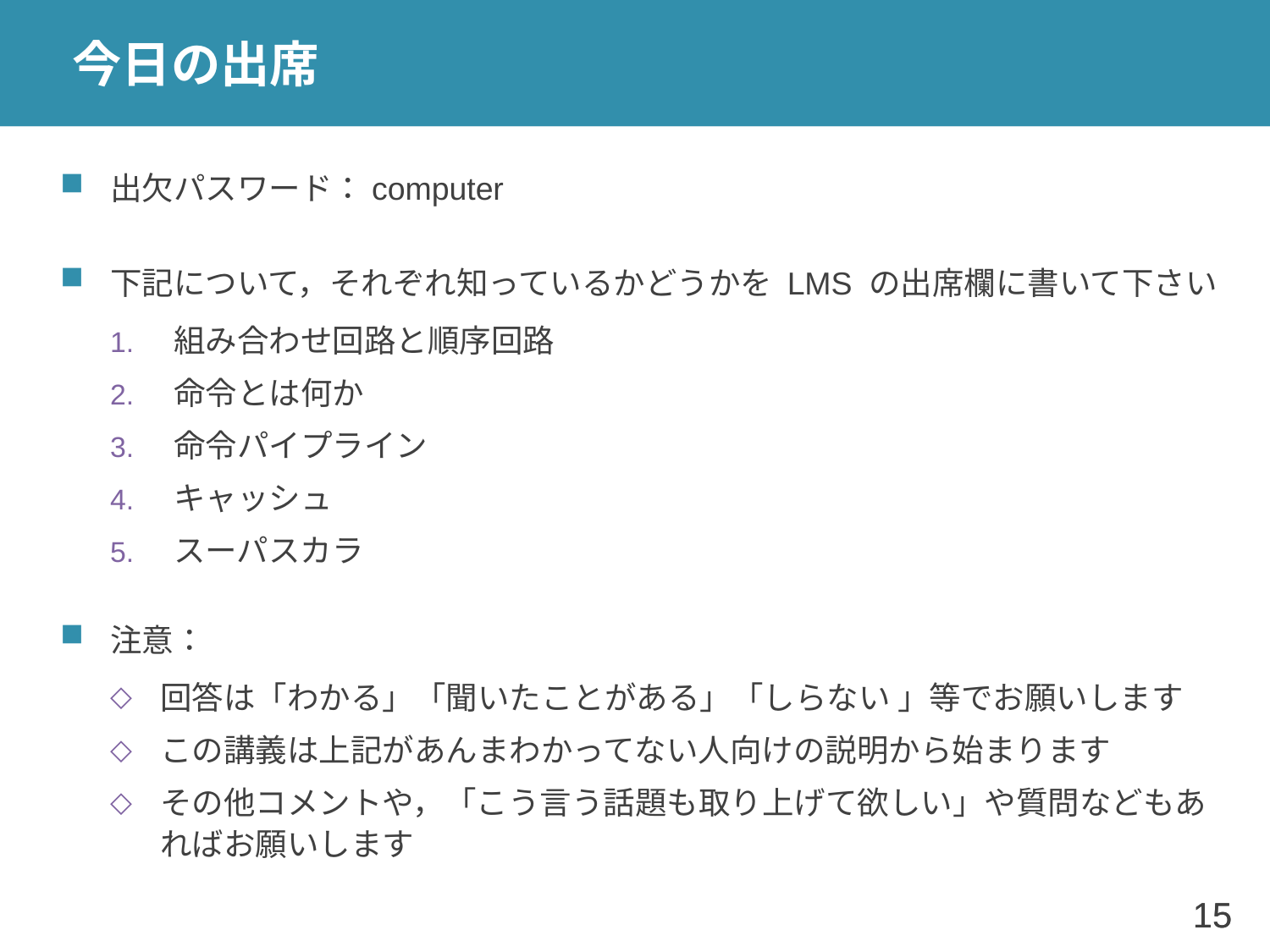

# 今日の出席
出欠パスワード：computer
下記について，それぞれ知っているかどうかを LMS の出席欄に書いて下さい
組み合わせ回路と順序回路
命令とは何か
命令パイプライン
キャッシュ
スーパスカラ
注意：
回答は「わかる」「聞いたことがある」「しらない 」等でお願いします
この講義は上記があんまわかってない人向けの説明から始まります
その他コメントや，「こう言う話題も取り上げて欲しい」や質問などもあればお願いします